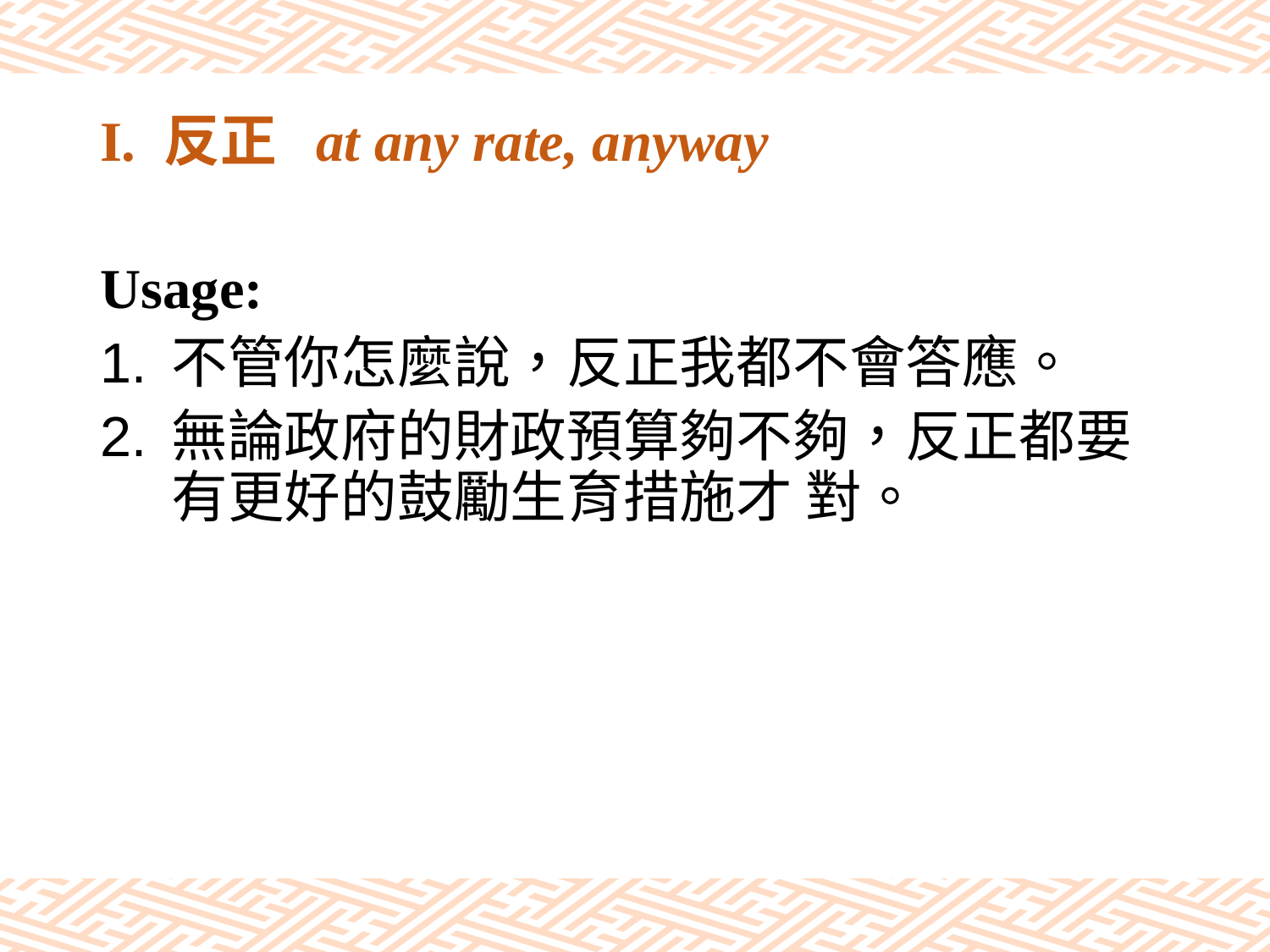

# I. 反正  at any rate, anyway
Usage:
不管你怎麼說，反正我都不會答應。
無論政府的財政預算夠不夠，反正都要有更好的鼓勵生育措施才 對。